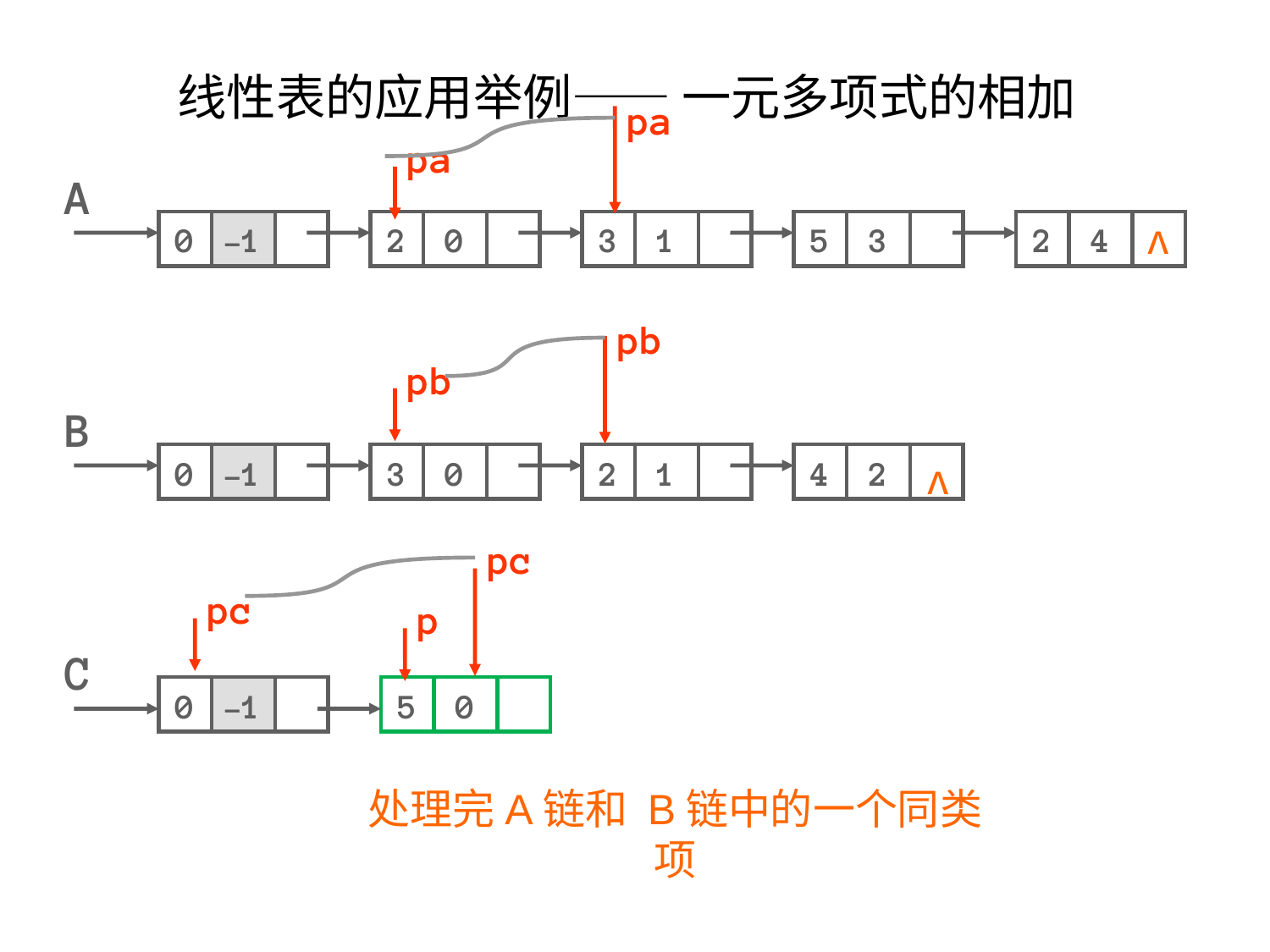

线性表的应用举例—— 一元多项式的相加
pa

pa
A

ᴧ
0
-1

2
0

3
1

5
3

2
4

pb

pb

B
0
-1

3
0

2
1

4
2

ᴧ

pc

pc
p

C
0
-1

5
0

处理完A链和 B链中的一个同类项
191